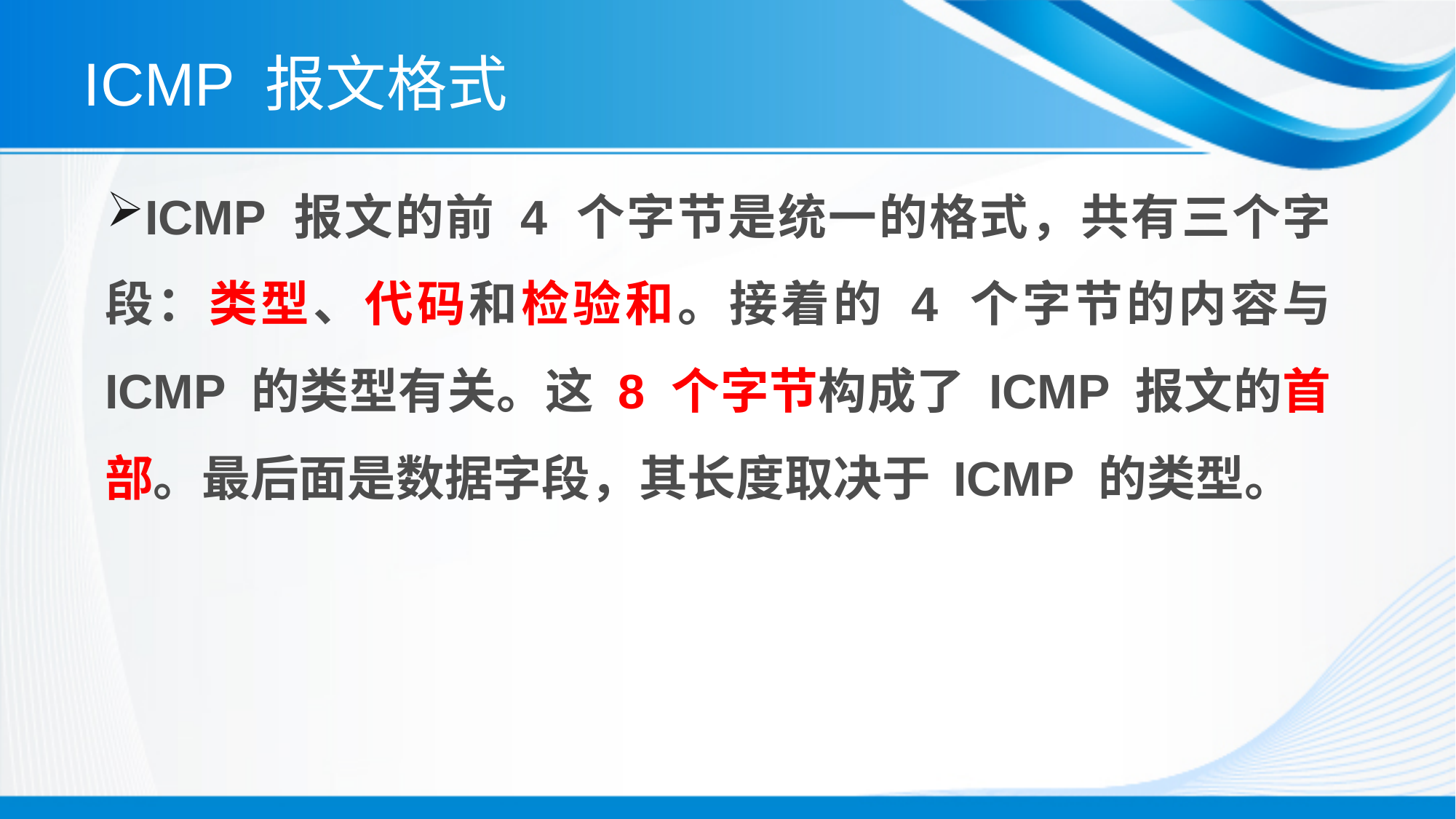

# ICMP 报文格式
ICMP 报文的前 4 个字节是统一的格式，共有三个字段：类型、代码和检验和。接着的 4 个字节的内容与 ICMP 的类型有关。这 8 个字节构成了 ICMP 报文的首部。最后面是数据字段，其长度取决于 ICMP 的类型。